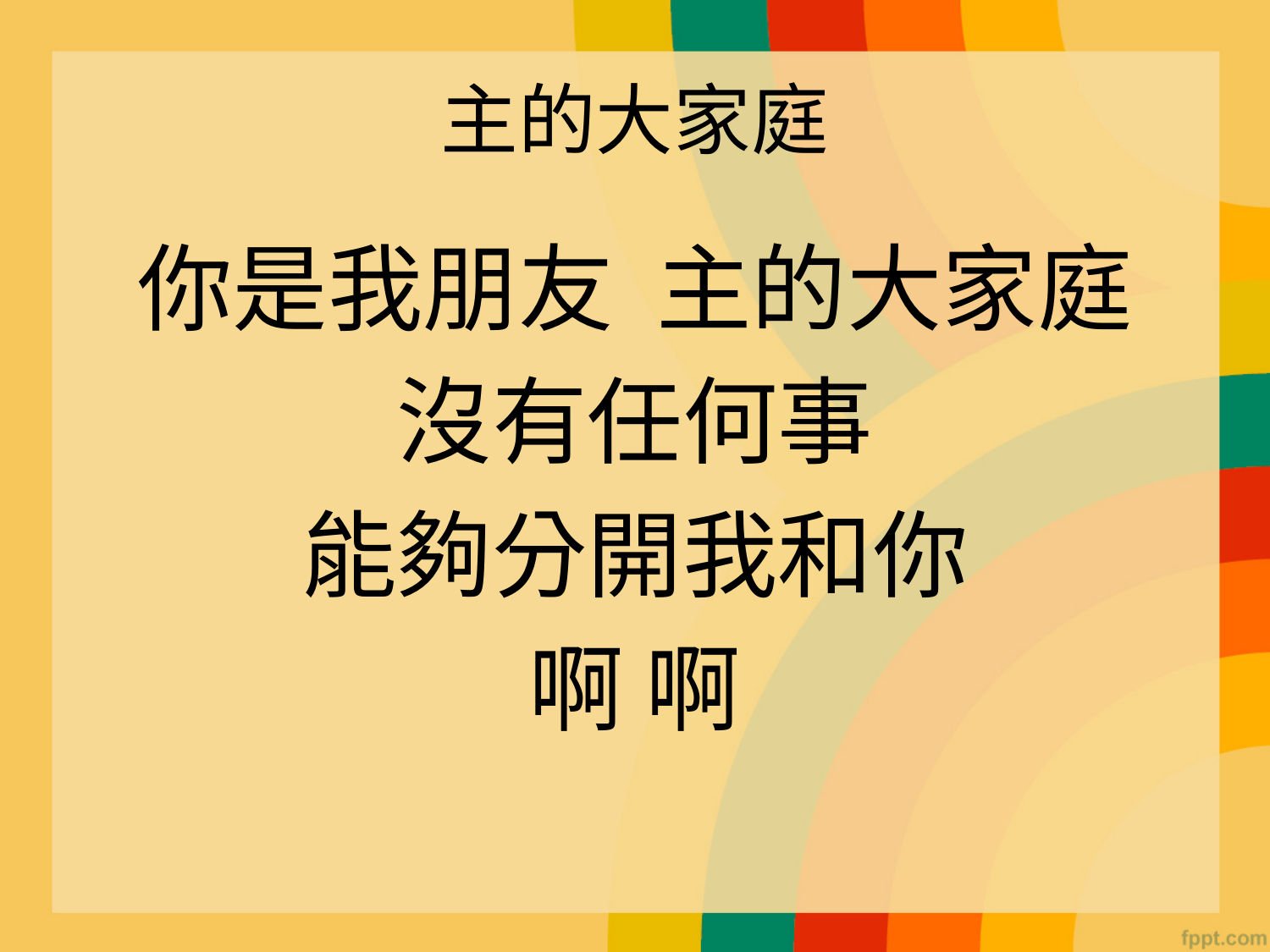

# 主的大家庭
你是我朋友  主的大家庭
沒有任何事
能夠分開我和你
啊 啊